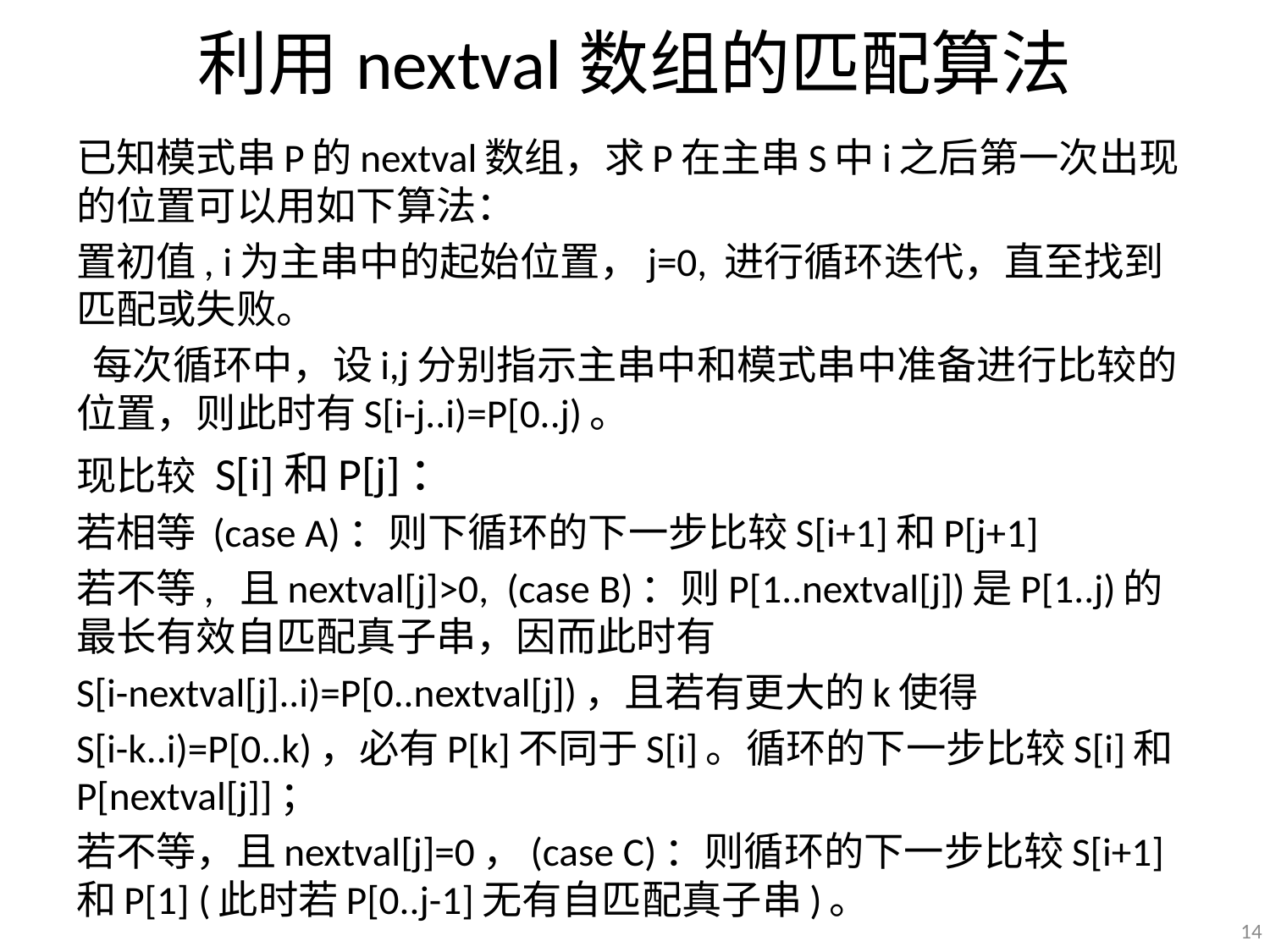

# 利用nextval数组的匹配算法
已知模式串P的nextval数组，求P在主串S中i之后第一次出现的位置可以用如下算法：
置初值, i为主串中的起始位置，j=0, 进行循环迭代，直至找到匹配或失败。
 每次循环中，设i,j分别指示主串中和模式串中准备进行比较的位置，则此时有S[i-j..i)=P[0..j)。
现比较 S[i]和P[j]：
若相等 (case A)：则下循环的下一步比较S[i+1]和P[j+1]
若不等,  且nextval[j]>0,  (case B)：则P[1..nextval[j])是P[1..j)的最长有效自匹配真子串，因而此时有
S[i-nextval[j]..i)=P[0..nextval[j])，且若有更大的k使得
S[i-k..i)=P[0..k)，必有P[k]不同于S[i]。循环的下一步比较S[i]和P[nextval[j]]；
若不等，且nextval[j]=0，(case C)：则循环的下一步比较S[i+1]和P[1] (此时若P[0..j-1]无有自匹配真子串)。
14